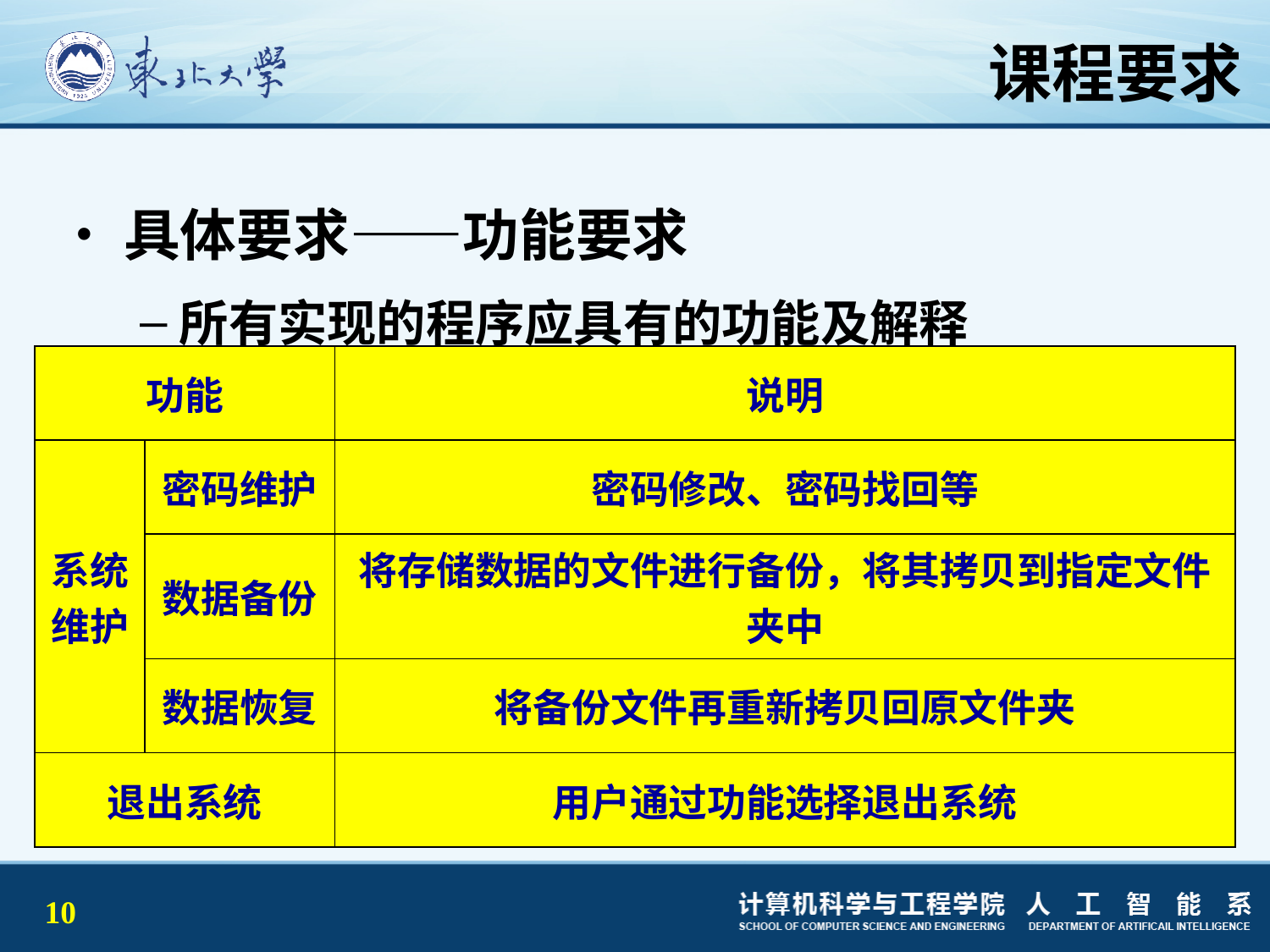

# 课程要求
具体要求——功能要求
所有实现的程序应具有的功能及解释

| 功能 |  | 说明 |
| --- | --- | --- |
| 系统维护 | 密码维护 | 密码修改、密码找回等 |
|  | 数据备份 | 将存储数据的文件进行备份，将其拷贝到指定文件夹中 |
|  | 数据恢复 | 将备份文件再重新拷贝回原文件夹 |
| 退出系统 |  | 用户通过功能选择退出系统 |